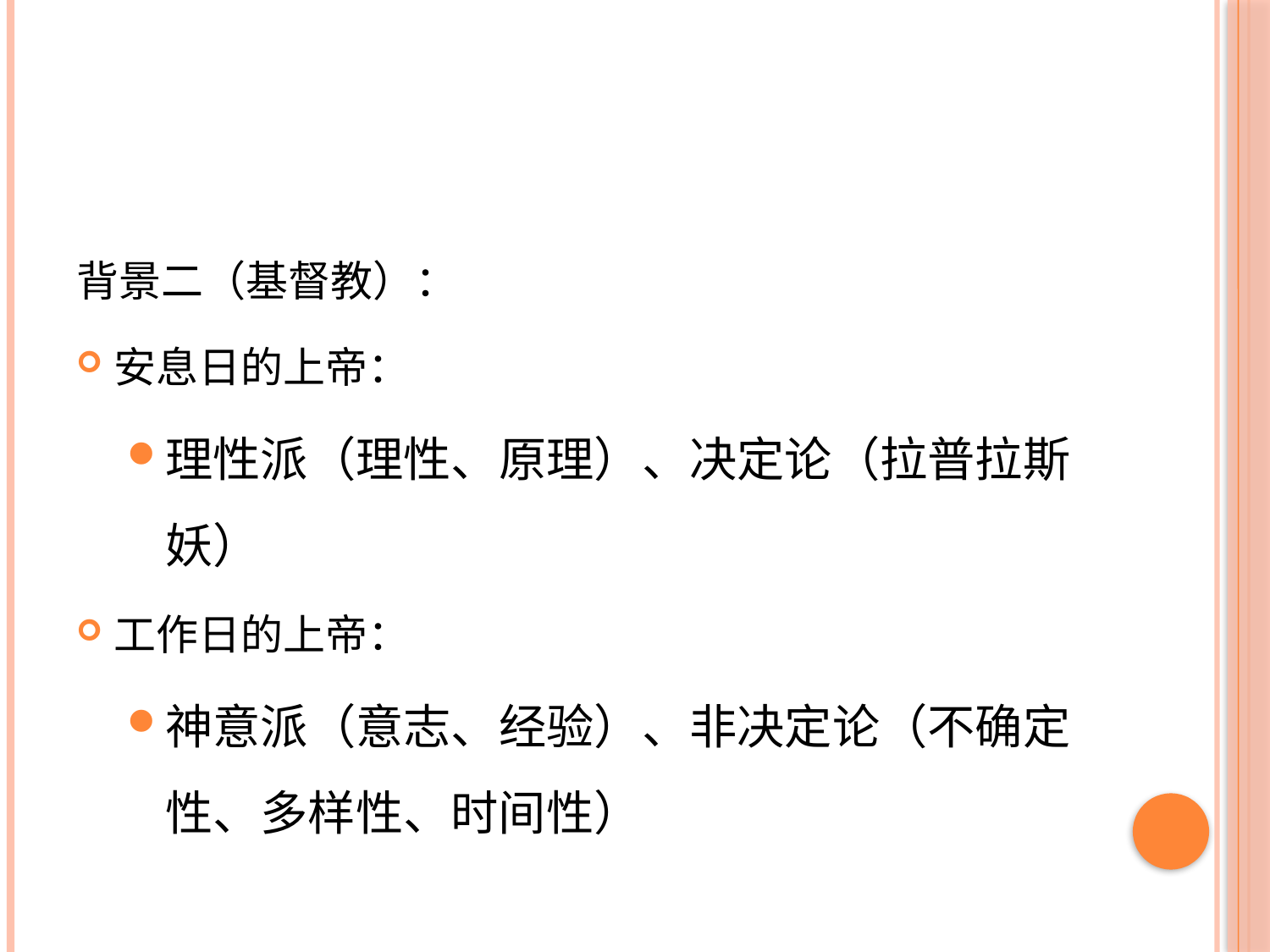

#
背景二（基督教）：
安息日的上帝：
理性派（理性、原理）、决定论（拉普拉斯妖）
工作日的上帝：
神意派（意志、经验）、非决定论（不确定性、多样性、时间性）